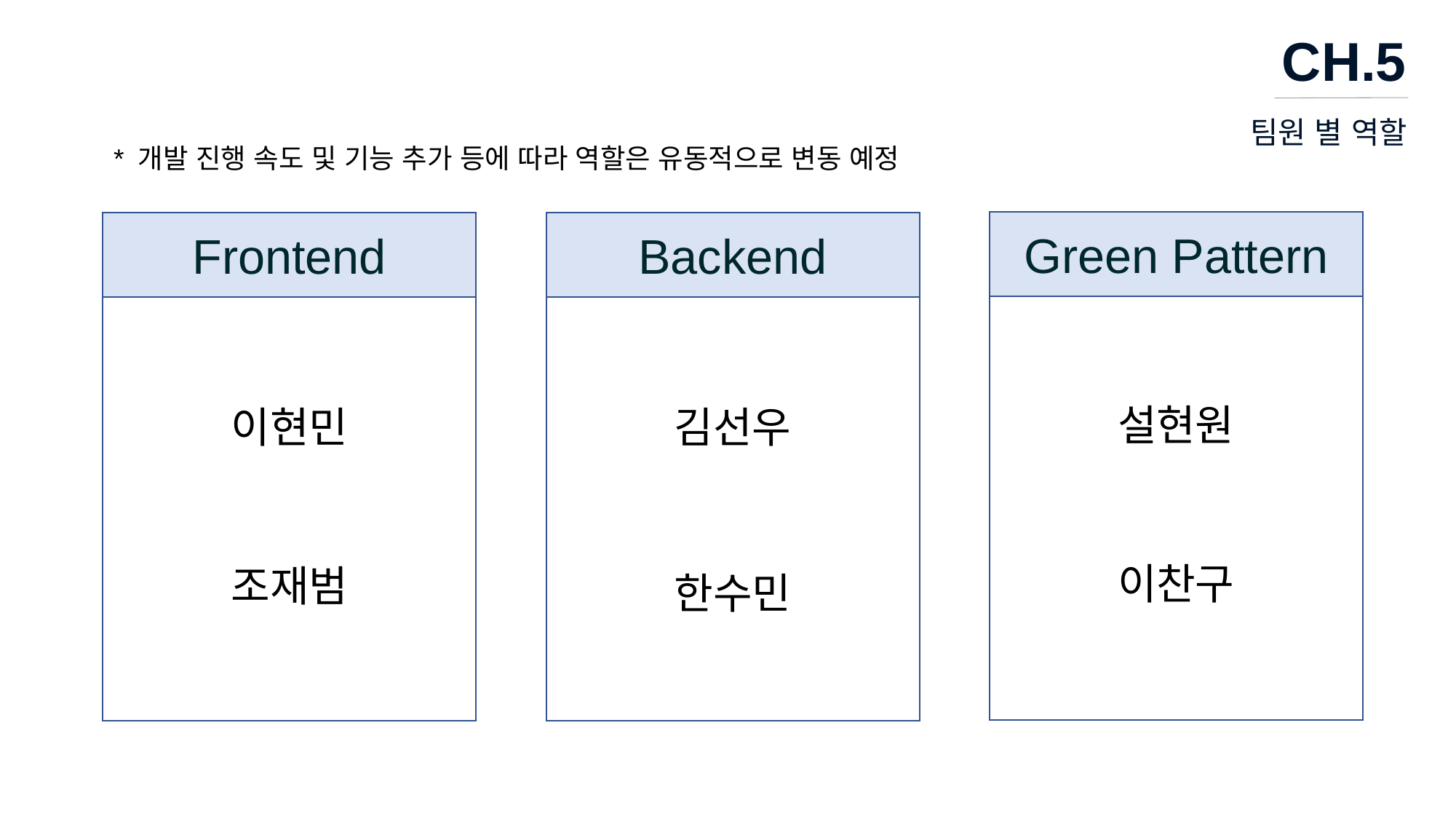

CH.5
팀원 별 역할
* 개발 진행 속도 및 기능 추가 등에 따라 역할은 유동적으로 변동 예정
Green Pattern

Frontend

Backend

설현원
이현민
김선우
이찬구
조재범
한수민